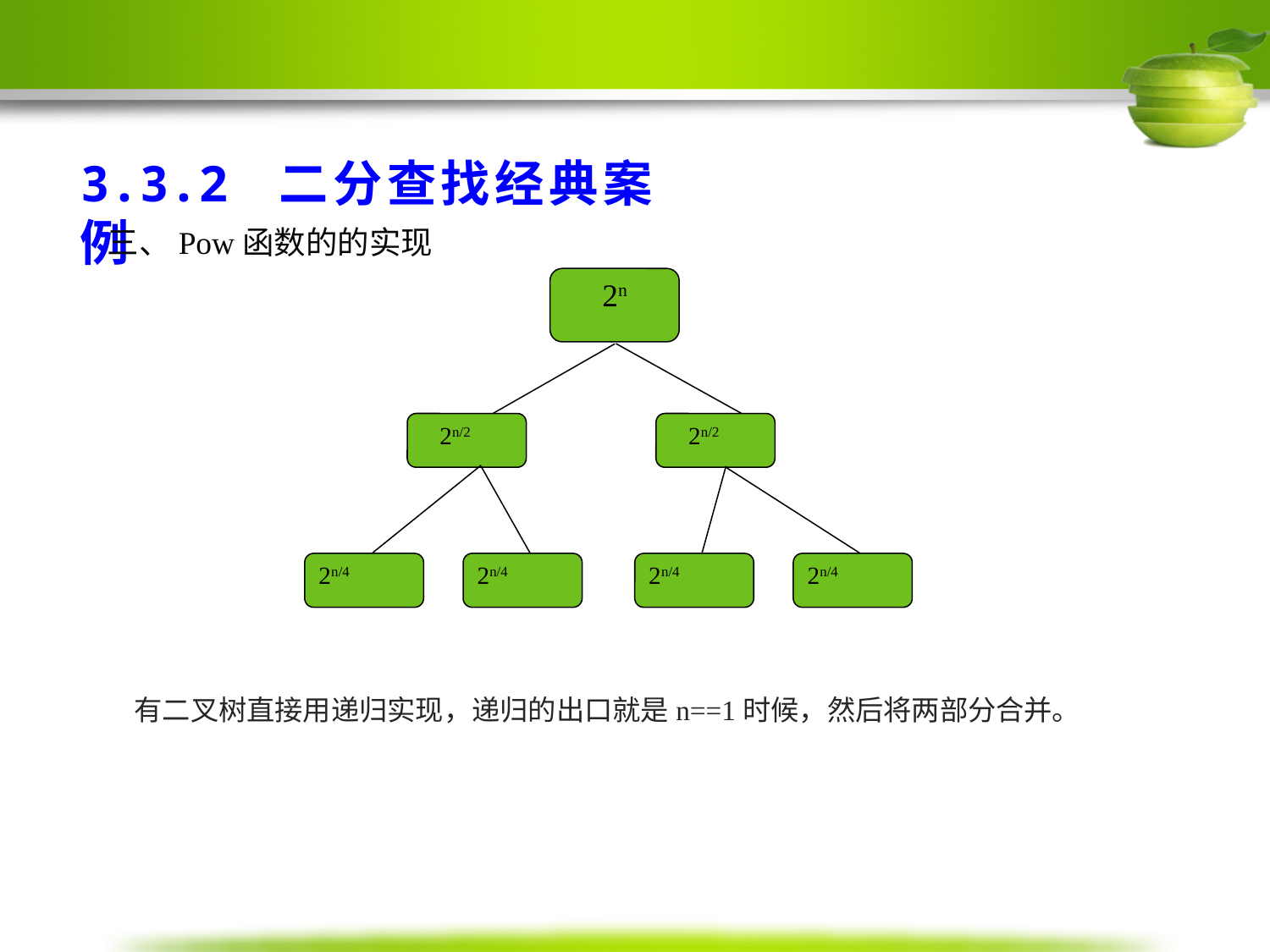

3.3.2 二分查找经典案例
三、Pow函数的的实现
2n

2n/2

2n/2

2n/4

2n/4

2n/4

2n/4
有二叉树直接用递归实现，递归的出口就是n==1时候，然后将两部分合并。